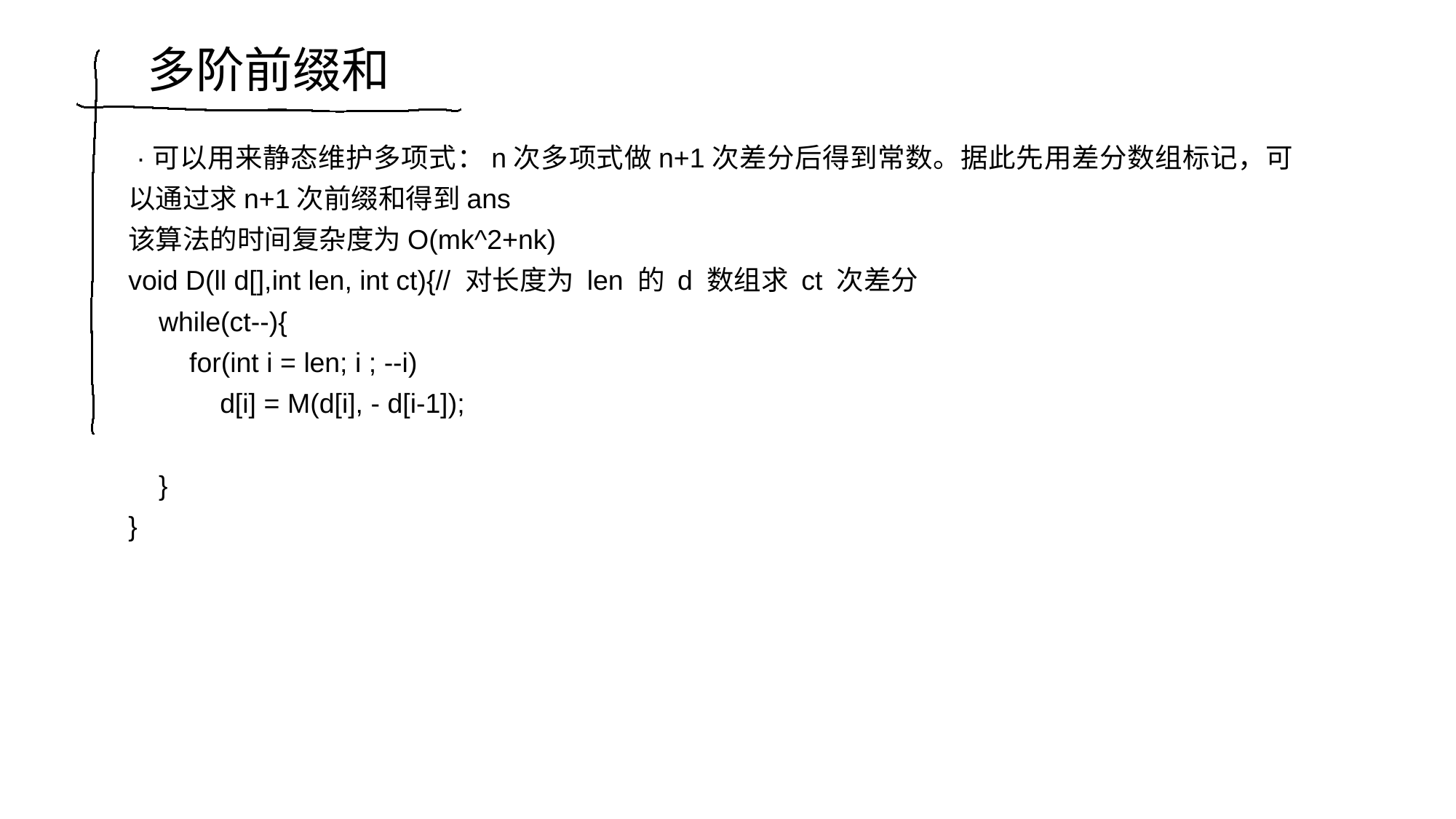

多阶前缀和

 ·可以用来静态维护多项式：n次多项式做n+1次差分后得到常数。据此先用差分数组标记，可以通过求n+1次前缀和得到ans
该算法的时间复杂度为O(mk^2+nk)
void D(ll d[],int len, int ct){// 对长度为 len 的 d 数组求 ct 次差分
    while(ct--){
        for(int i = len; i ; --i)
            d[i] = M(d[i], - d[i-1]);

    }
}